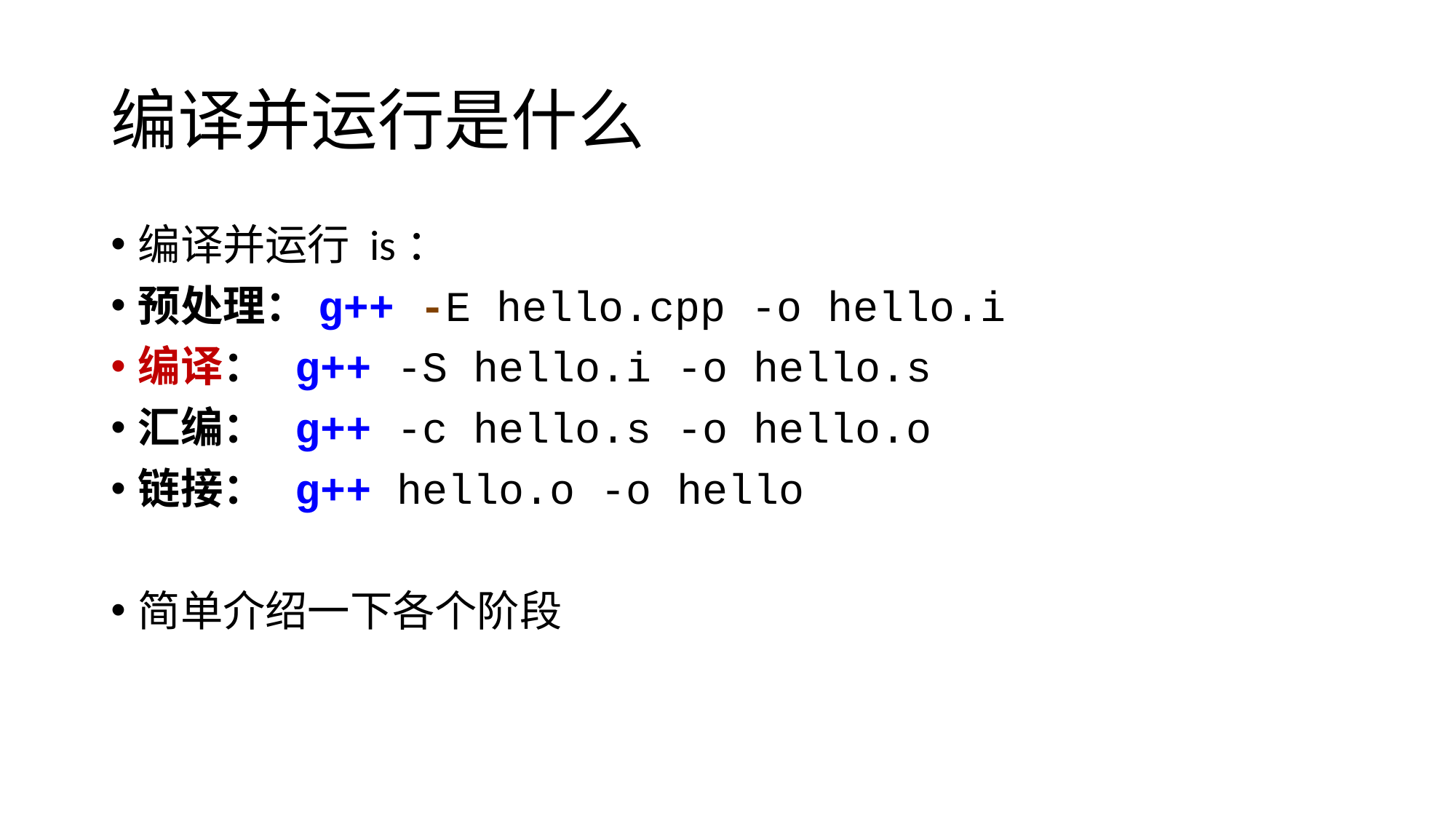

# 编译并运行是什么
编译并运行 is：
预处理：g++ -E hello.cpp -o hello.i
编译：  g++ -S hello.i -o hello.s
汇编：  g++ -c hello.s -o hello.o
链接：  g++ hello.o -o hello

简单介绍一下各个阶段